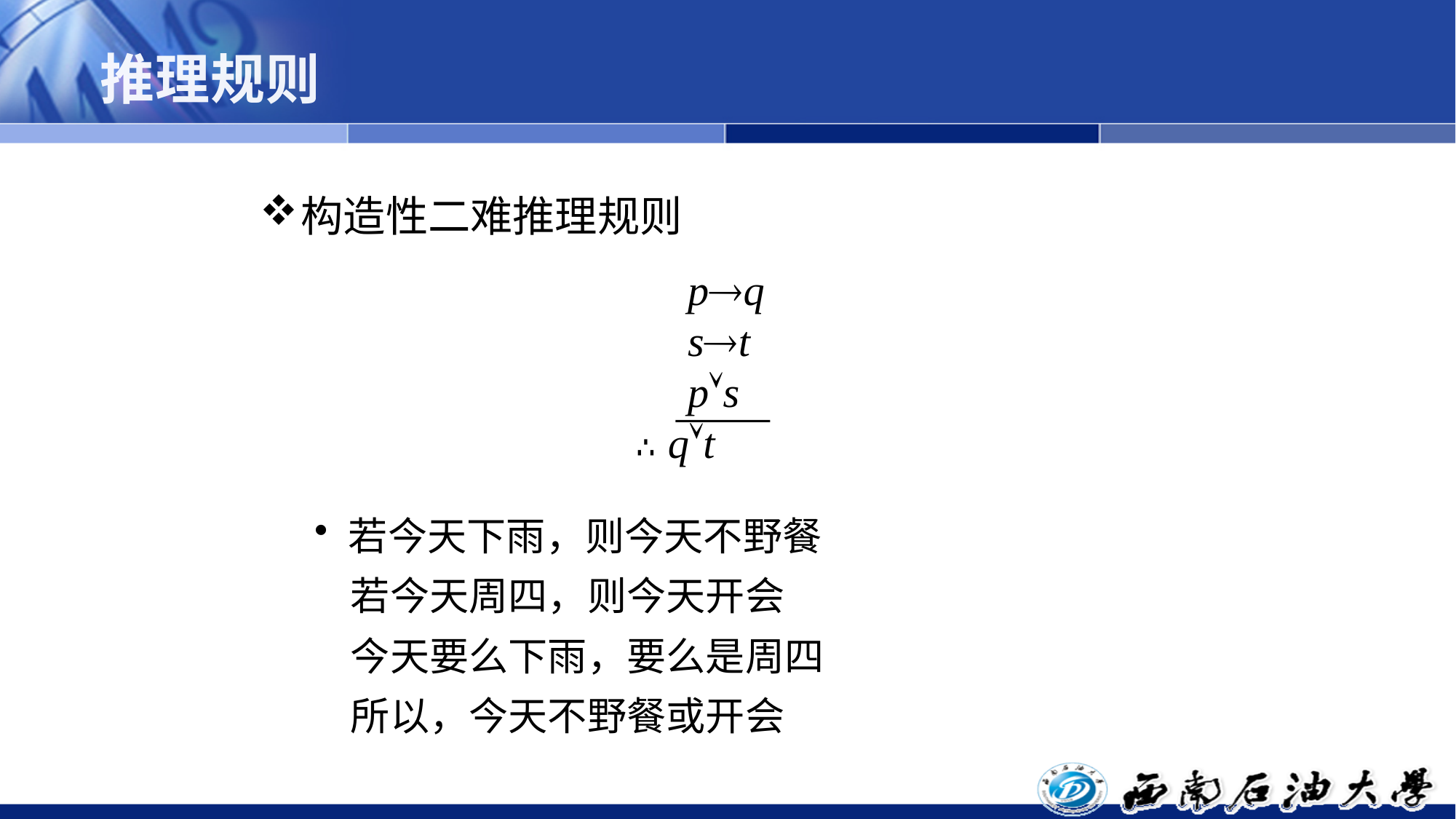

# 推理规则
构造性二难推理规则

若今天下雨，则今天不野餐
   若今天周四，则今天开会
   今天要么下雨，要么是周四
   所以，今天不野餐或开会
     p→q
     s→t
     p∨s
∴ q∨t